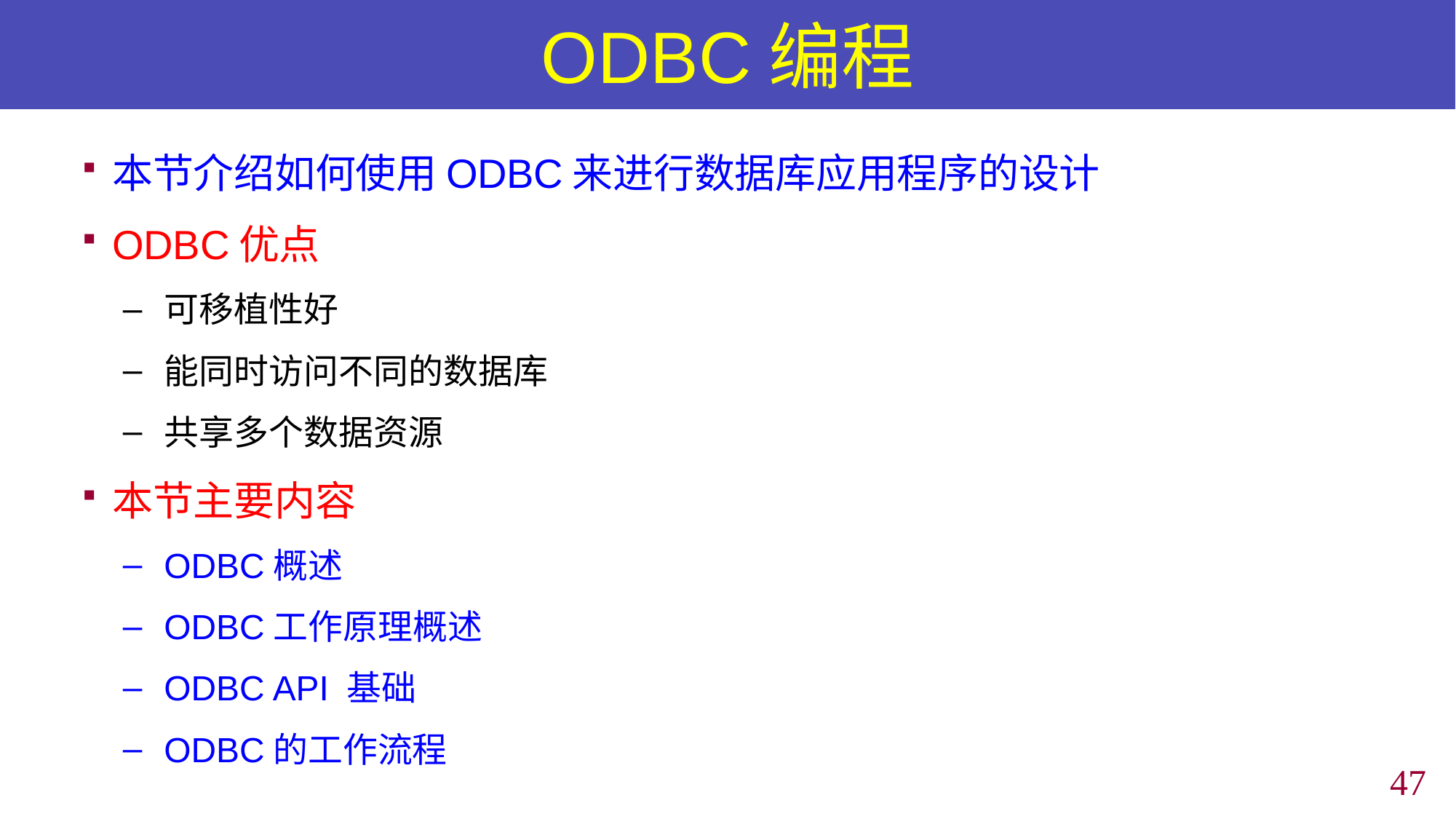

# ODBC编程
本节介绍如何使用ODBC来进行数据库应用程序的设计
ODBC优点
可移植性好
能同时访问不同的数据库
共享多个数据资源
本节主要内容
ODBC概述
ODBC工作原理概述
ODBC API 基础
ODBC的工作流程
47